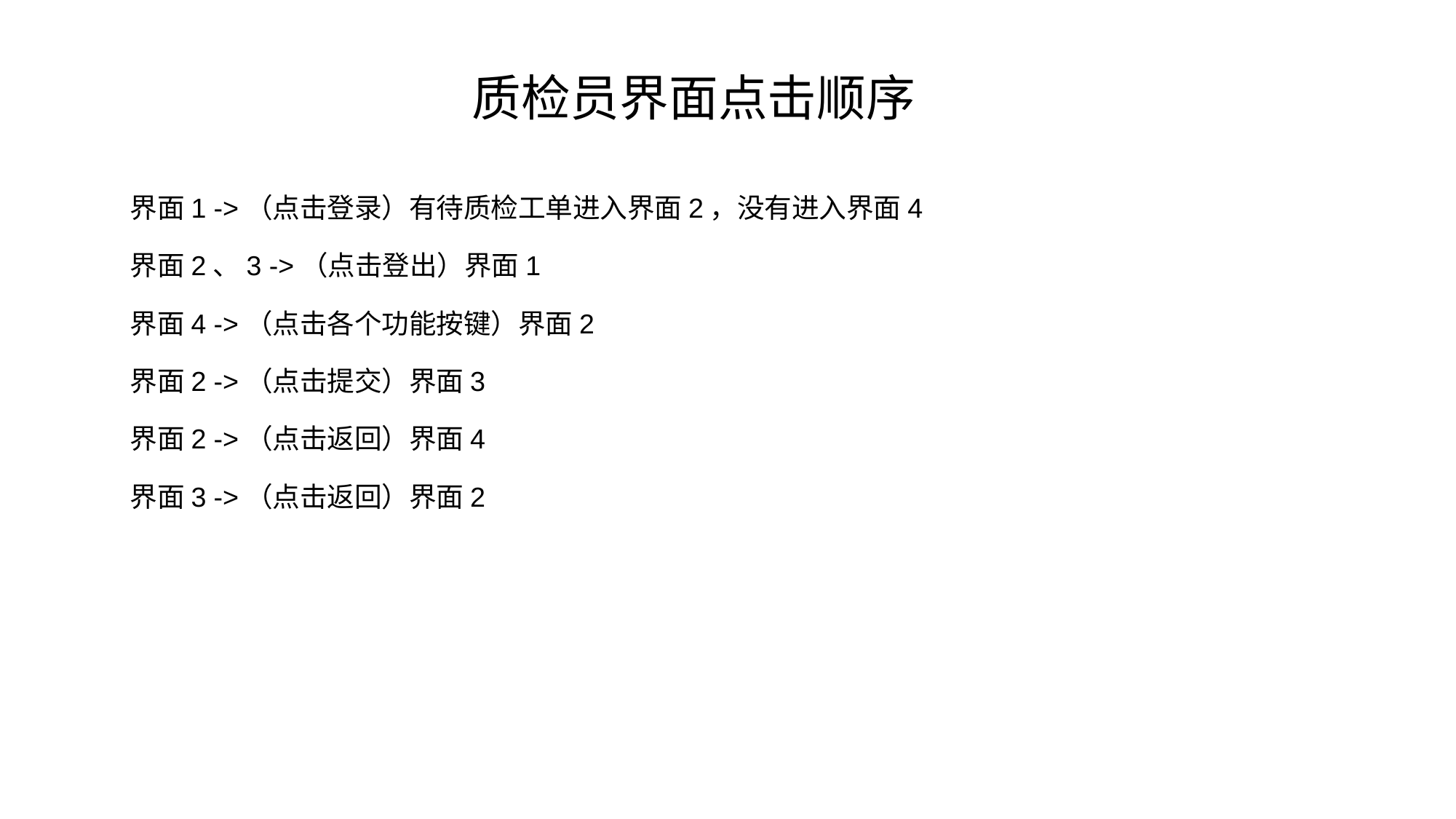

# 质检员界面点击顺序
  界面1 ->（点击登录）有待质检工单进入界面2，没有进入界面4
  界面2、3 ->（点击登出）界面1
  界面4 ->（点击各个功能按键）界面2
  界面2 ->（点击提交）界面3
  界面2 ->（点击返回）界面4
  界面3 ->（点击返回）界面2